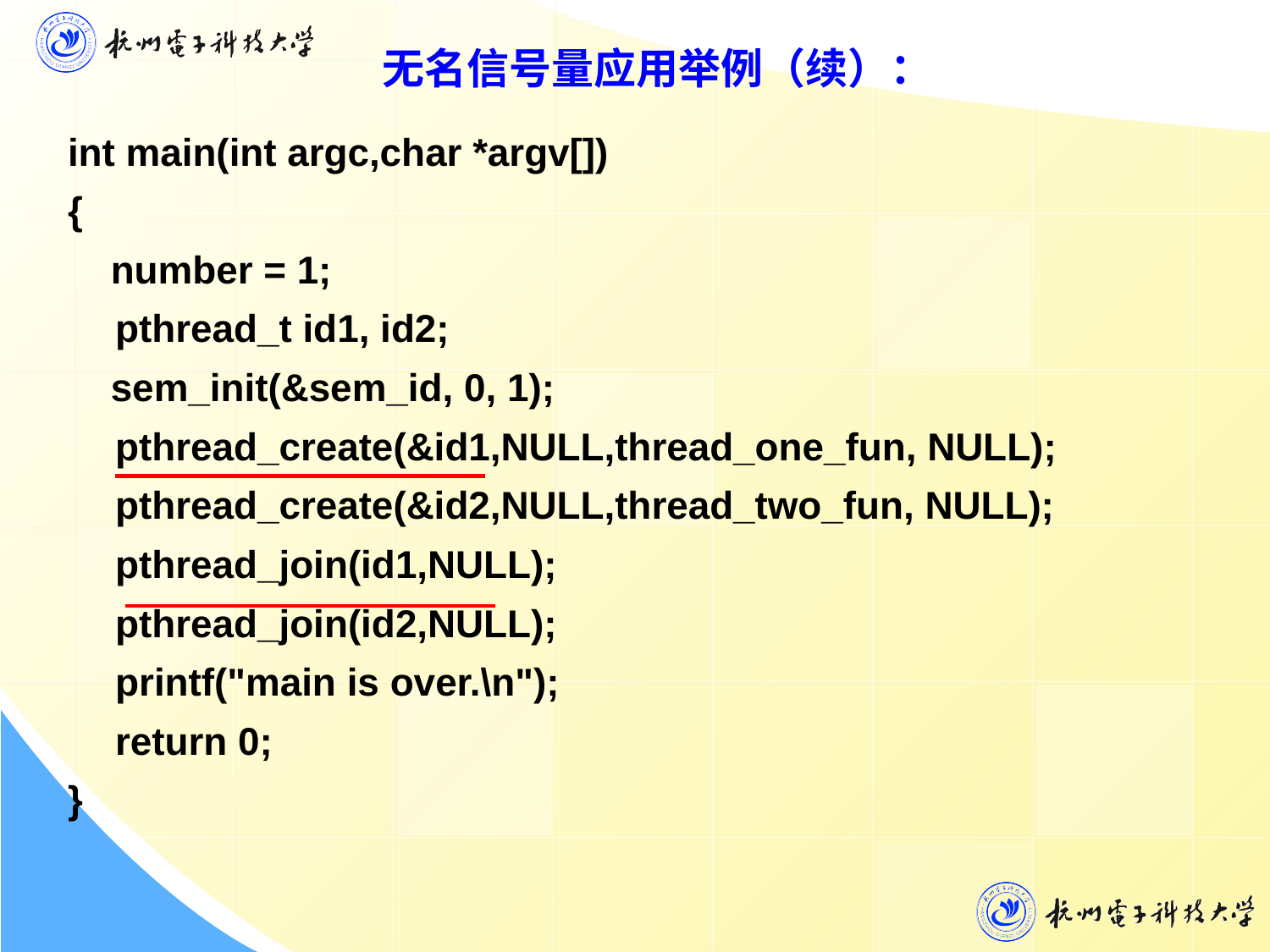

无名信号量应用举例（续）：
int main(int argc,char *argv[])
{
    number = 1;
	pthread_t id1, id2;
    sem_init(&sem_id, 0, 1);
	pthread_create(&id1,NULL,thread_one_fun, NULL);
	pthread_create(&id2,NULL,thread_two_fun, NULL);
	pthread_join(id1,NULL);
	pthread_join(id2,NULL);
	printf("main is over.\n");
	return 0;
}